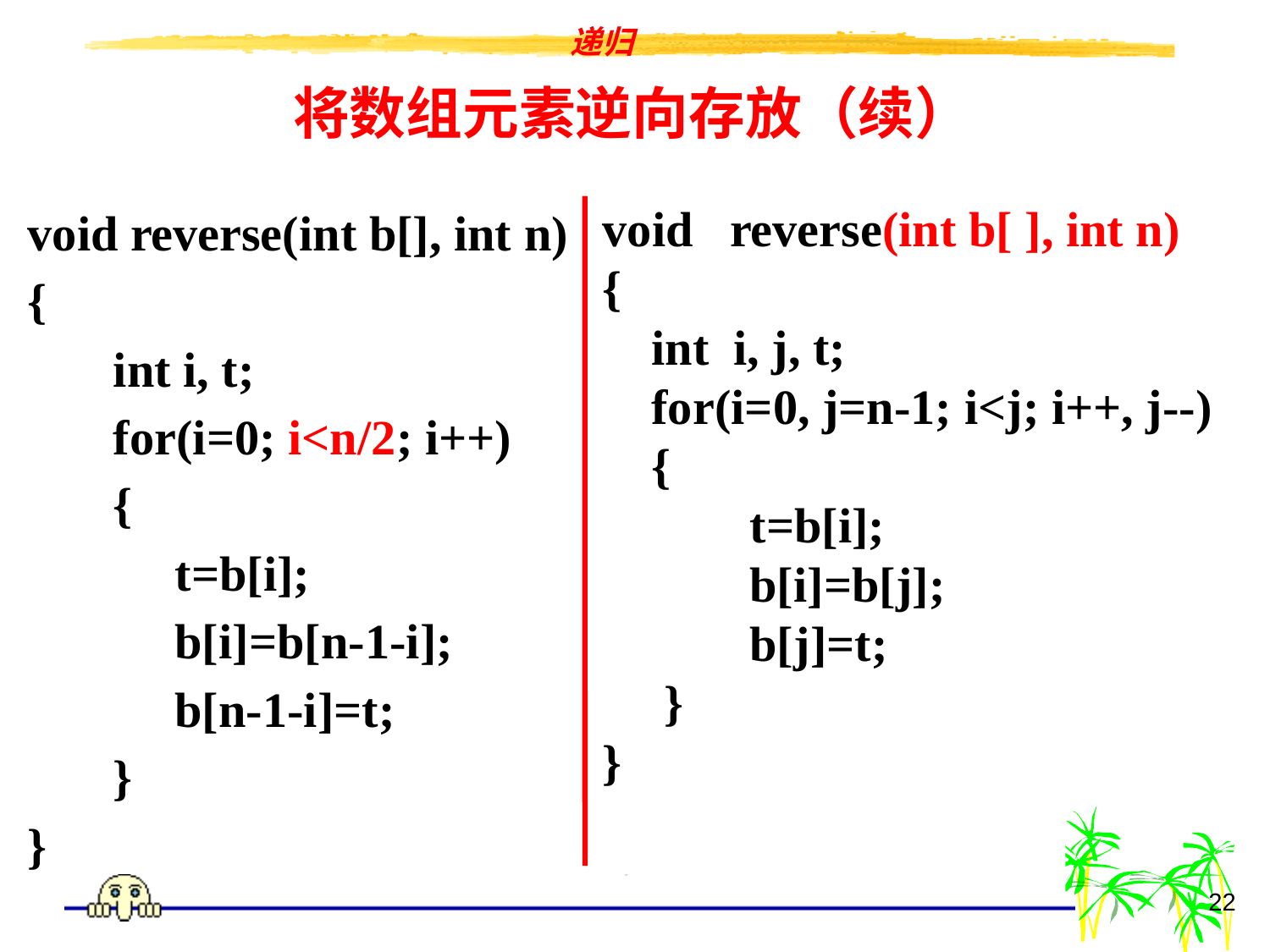

# 将数组元素逆向存放（续）
void reverse(int b[], int n)
{
       int i, t;
       for(i=0; i<n/2; i++)
       {
            t=b[i];
            b[i]=b[n-1-i];
            b[n-1-i]=t;
       }
}
void   reverse(int b[ ], int n)
{
    int  i, j, t;
    for(i=0, j=n-1; i<j; i++, j--)
    {
            t=b[i];
            b[i]=b[j];
            b[j]=t;
     }
}

22